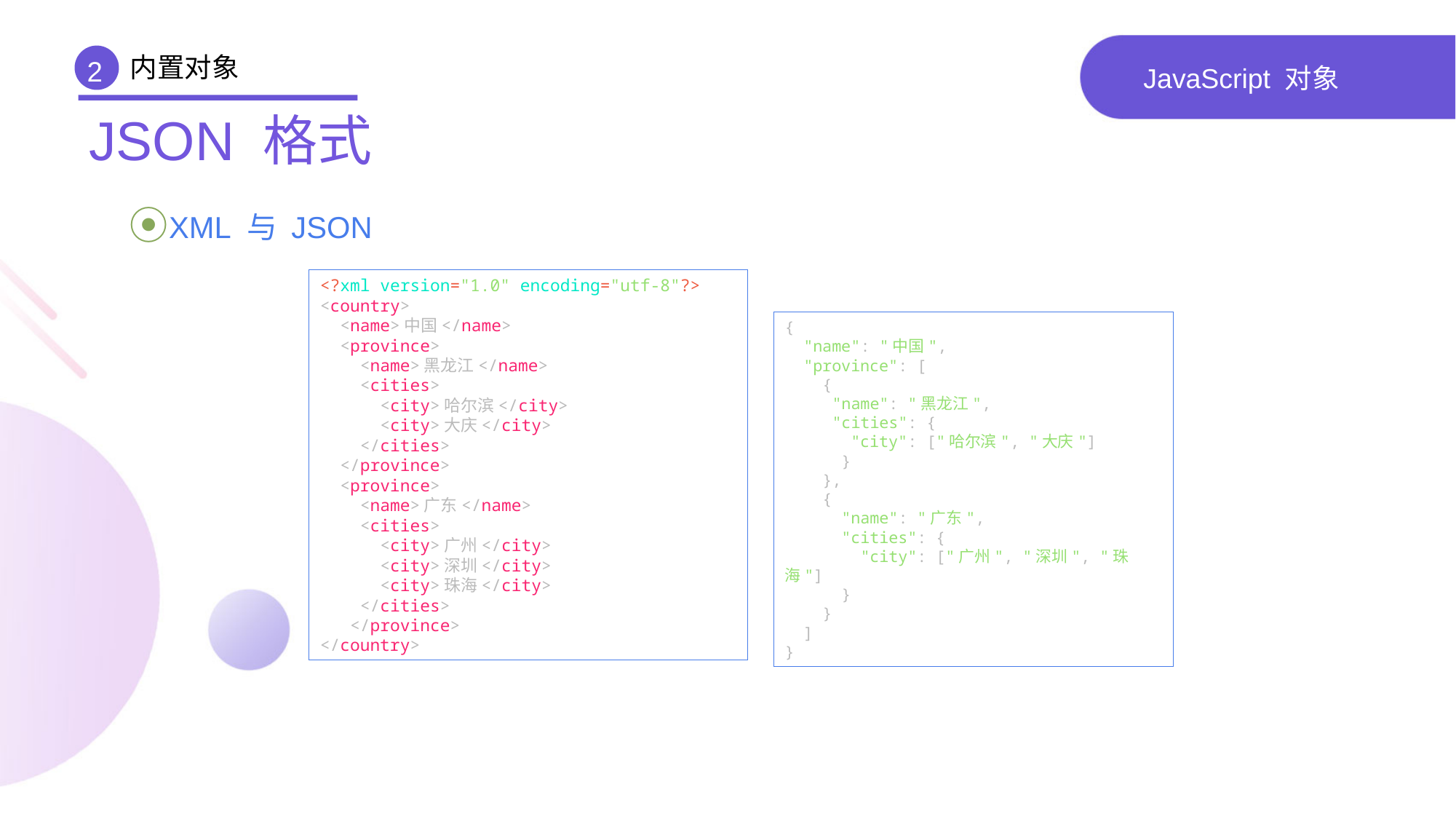

内置对象
2
# JavaScript 对象
JSON 格式
XML 与 JSON

<?xml version="1.0" encoding="utf-8"?>
<country>
  <name>中国</name>
  <province>
    <name>黑龙江</name>
    <cities>
      <city>哈尔滨</city>
      <city>大庆</city>
    </cities>
  </province>
  <province>
    <name>广东</name>
    <cities>
      <city>广州</city>
      <city>深圳</city>
      <city>珠海</city>
    </cities>
   </province>
</country>
{
  "name": "中国",
  "province": [
    {
     "name": "黑龙江",
     "cities": {
       "city": ["哈尔滨", "大庆"]
      }
    },
    {
      "name": "广东",
      "cities": {
        "city": ["广州", "深圳", "珠海"]
      }
    }
  ]
}